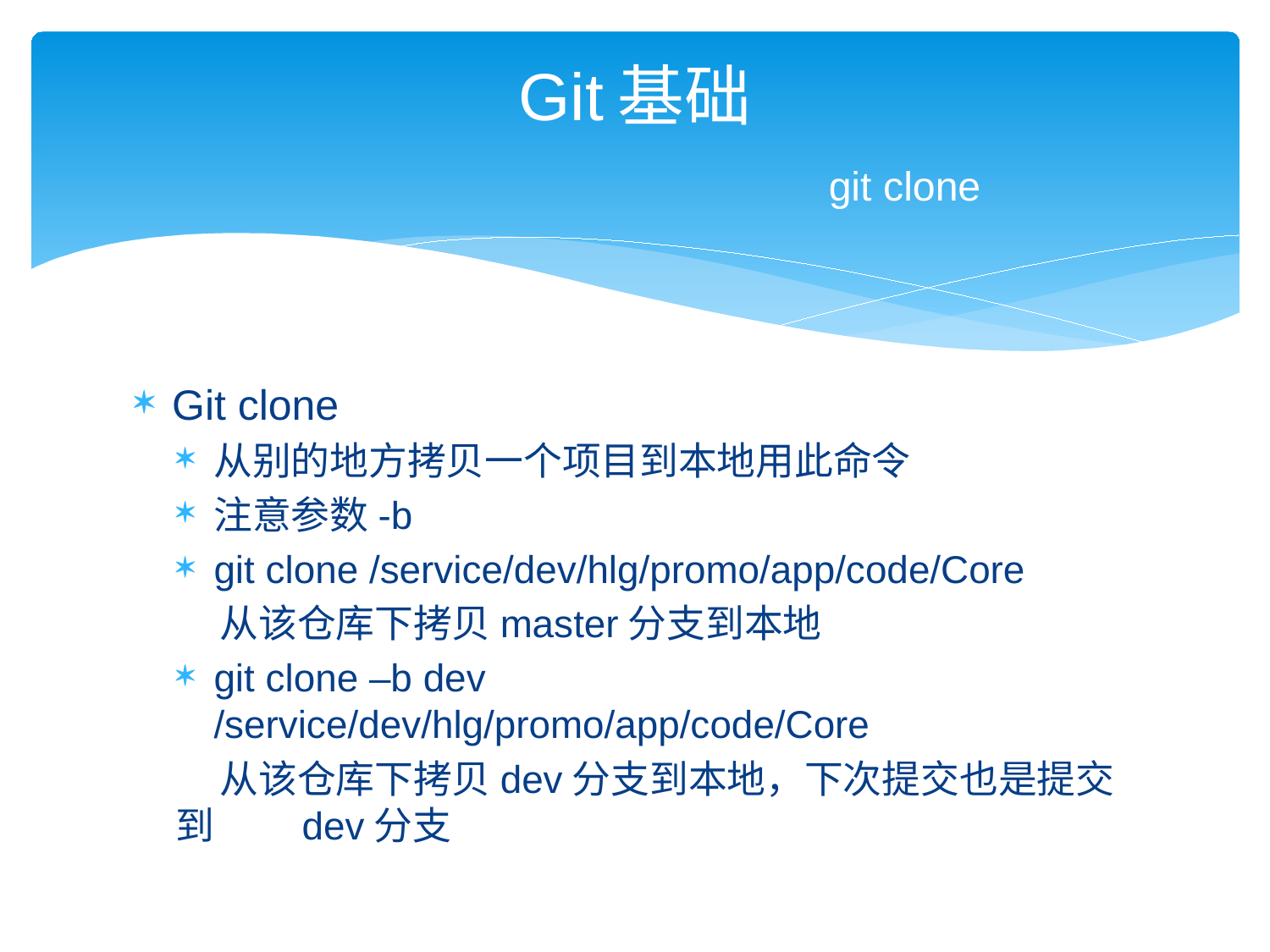

# Git基础 git clone
Git clone
从别的地方拷贝一个项目到本地用此命令
注意参数-b
git clone /service/dev/hlg/promo/app/code/Core
    从该仓库下拷贝master分支到本地
git clone –b dev /service/dev/hlg/promo/app/code/Core
    从该仓库下拷贝dev分支到本地，下次提交也是提交到         dev分支